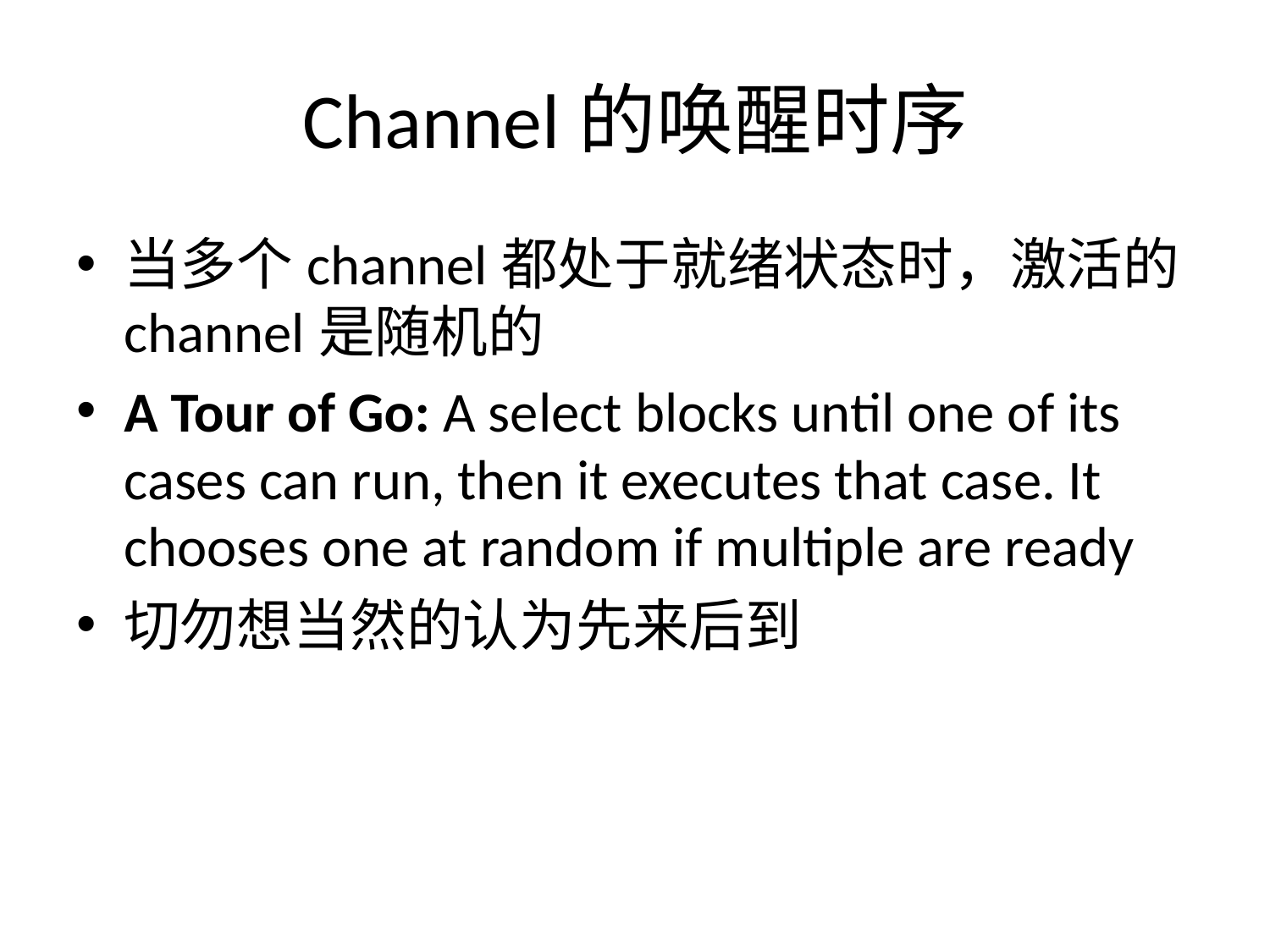

# Channel的唤醒时序
当多个channel都处于就绪状态时，激活的channel是随机的
A Tour of Go: A select blocks until one of its cases can run, then it executes that case. It chooses one at random if multiple are ready
切勿想当然的认为先来后到